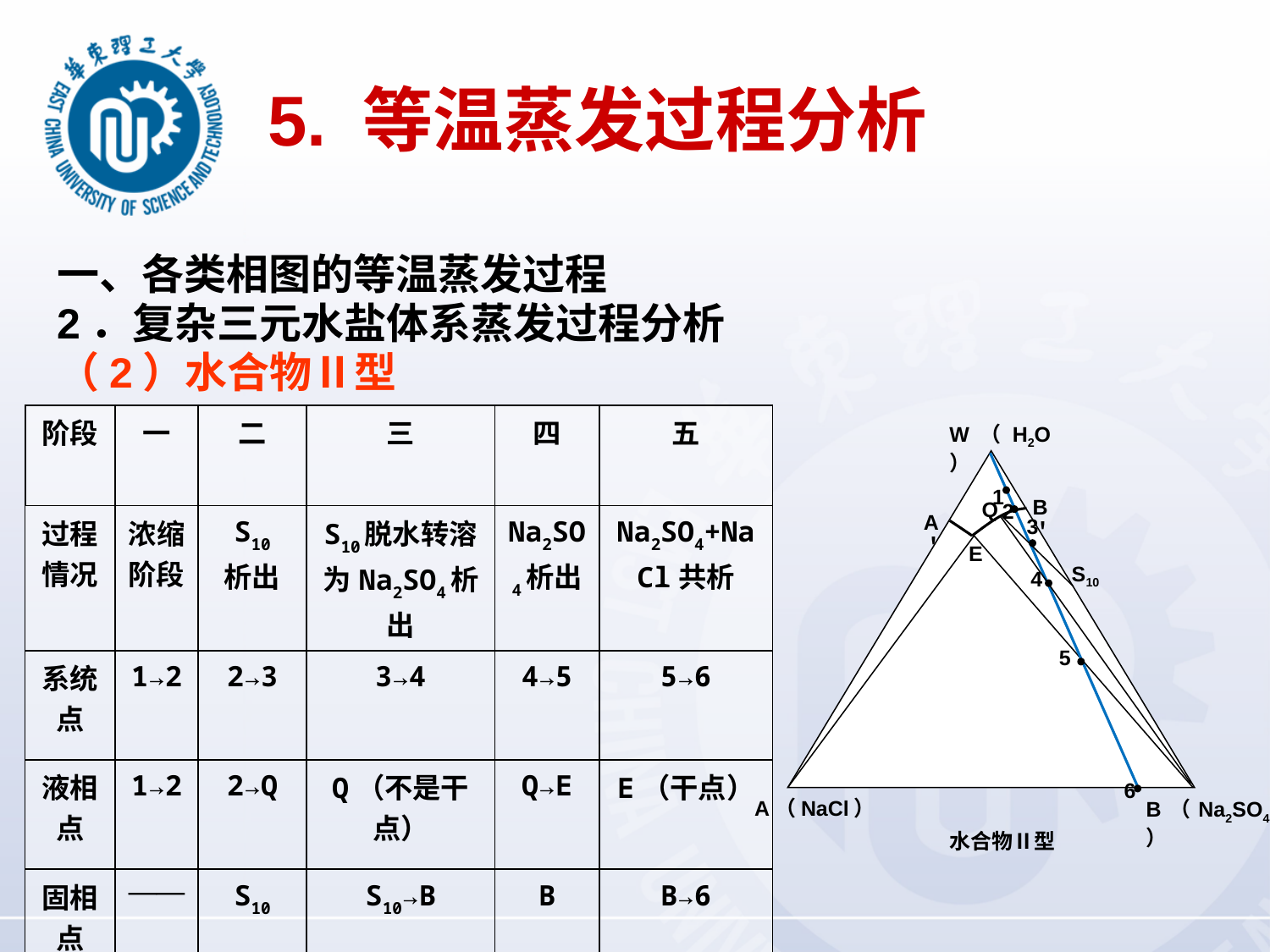

5. 等温蒸发过程分析
一、各类相图的等温蒸发过程
2．复杂三元水盐体系蒸发过程分析
（2）水合物Ⅱ型
| 阶段 | 一 | 二 | 三 | 四 | 五 |
| --- | --- | --- | --- | --- | --- |
| 过程情况 | 浓缩阶段 | S10 析出 | S10脱水转溶为Na2SO4析出 | Na2SO4析出 | Na2SO4+NaCl共析 |
| 系统点 | 1→2 | 2→3 | 3→4 | 4→5 | 5→6 |
| 液相点 | 1→2 | 2→Q | Q（不是干点） | Q→E | E（干点） |
| 固相点 | —— | S10 | S10→B | B | B→6 |
W（H2O）

1

B＇
Q
2
A＇

3

E

S10
4

5

6

A（NaCl）
B（Na2SO4）
水合物Ⅱ型